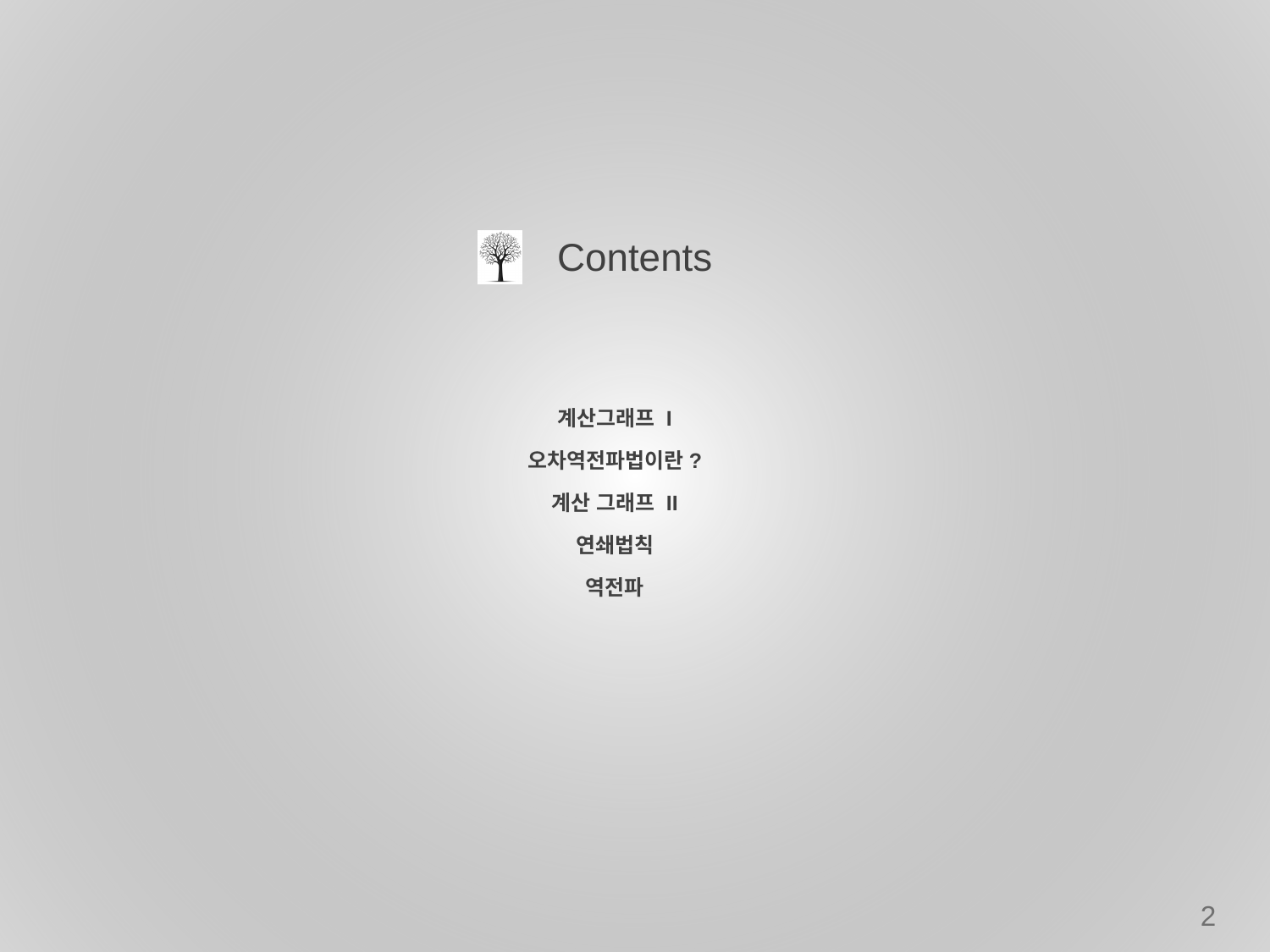

계산그래프 I
오차역전파법이란?
계산 그래프 II
연쇄법칙
역전파

2